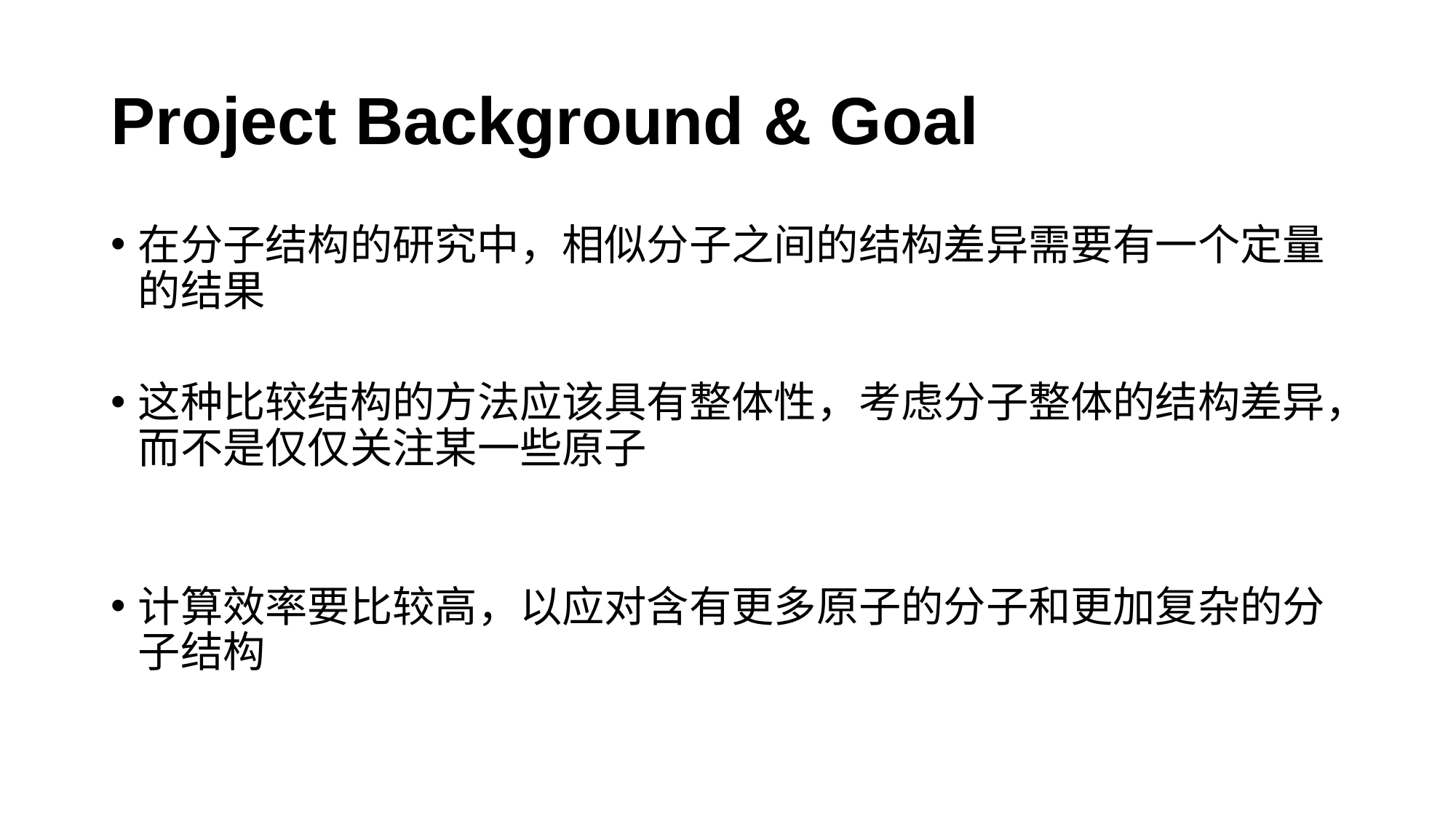

# Project Background & Goal
在分子结构的研究中，相似分子之间的结构差异需要有一个定量的结果
这种比较结构的方法应该具有整体性，考虑分子整体的结构差异，而不是仅仅关注某一些原子
计算效率要比较高，以应对含有更多原子的分子和更加复杂的分子结构